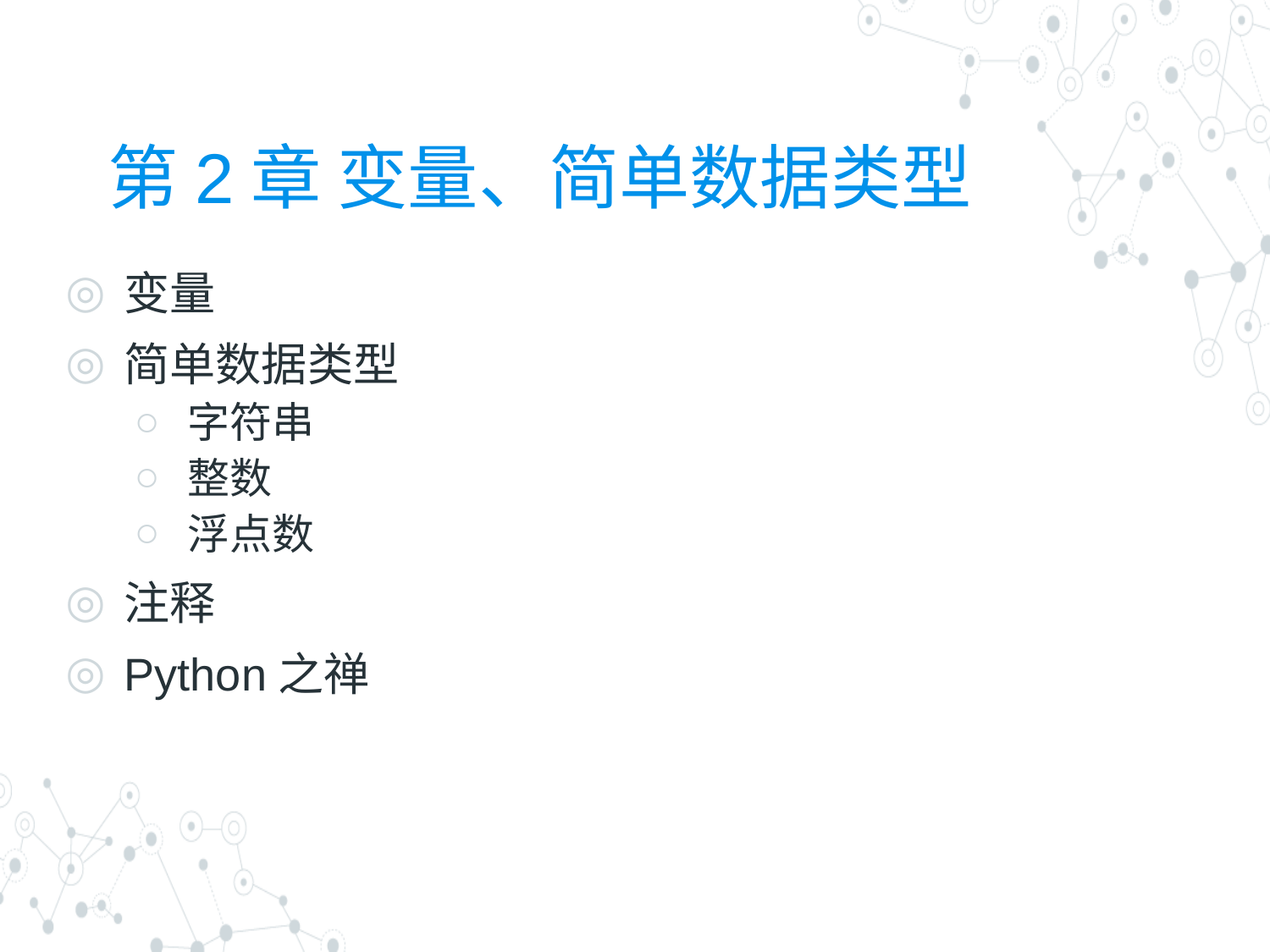

# 第2章 变量、简单数据类型
变量
简单数据类型
字符串
整数
浮点数
注释
Python之禅